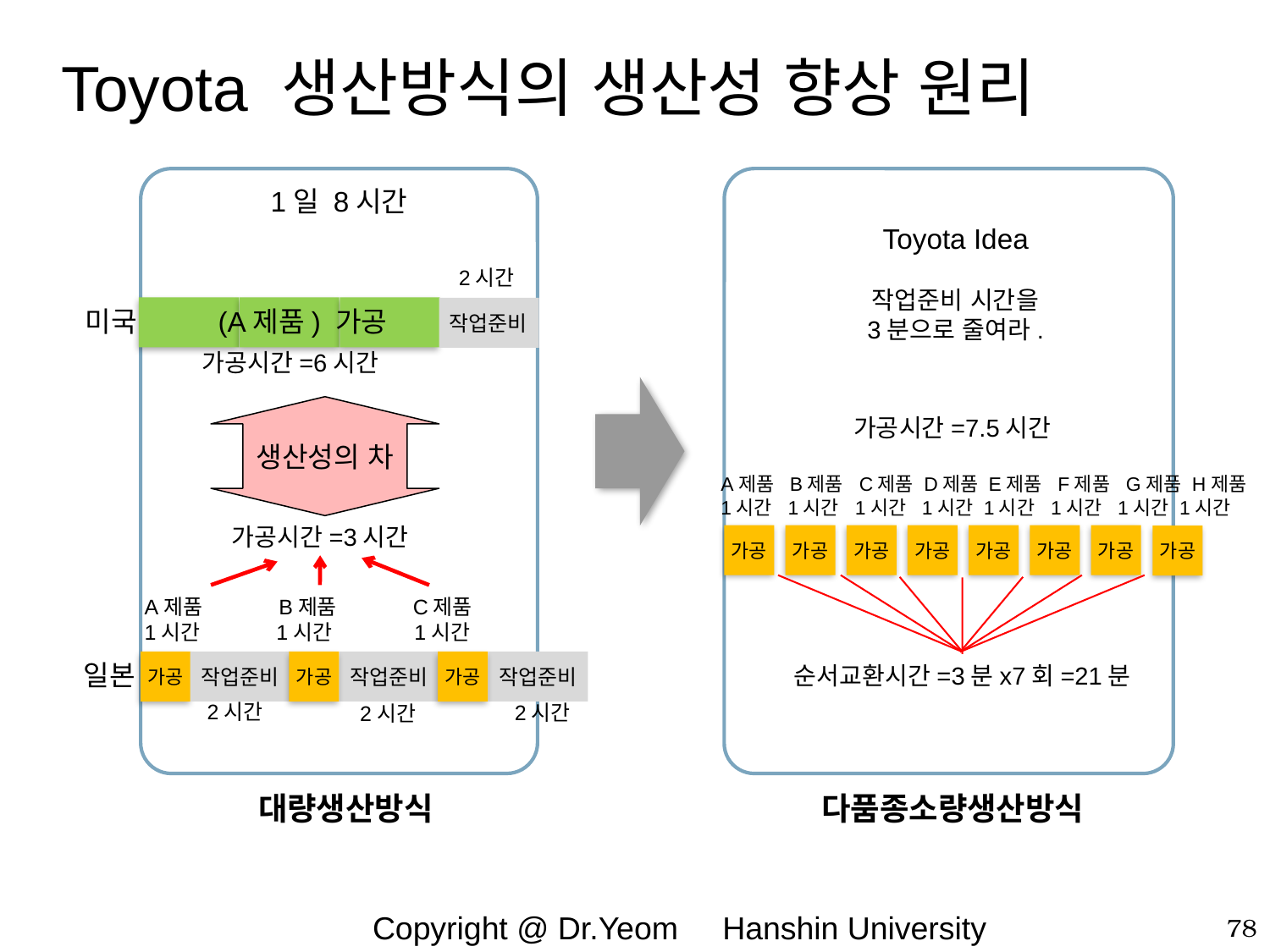

# Toyota 생산방식의 생산성 향상 원리
1일 8시간
2시간
미국

(A제품) 가공
작업준비

가공시간=6시간
생산성의 차
가공시간=3시간
A제품            B제품            C제품
1시간            1시간             1시간
일본
가공
작업준비
가공
작업준비
가공
작업준비
2시간
2시간
2시간
대량생산방식

Toyota Idea

작업준비 시간을
3분으로 줄여라.
가공시간=7.5시간
A제품  B제품  C제품 D제품 E제품  F제품  G제품 H제품
1시간  1시간  1시간  1시간 1시간  1시간  1시간 1시간
가공
가공
가공
가공
가공
가공
가공
가공
순서교환시간=3분x7회=21분
다품종소량생산방식

78